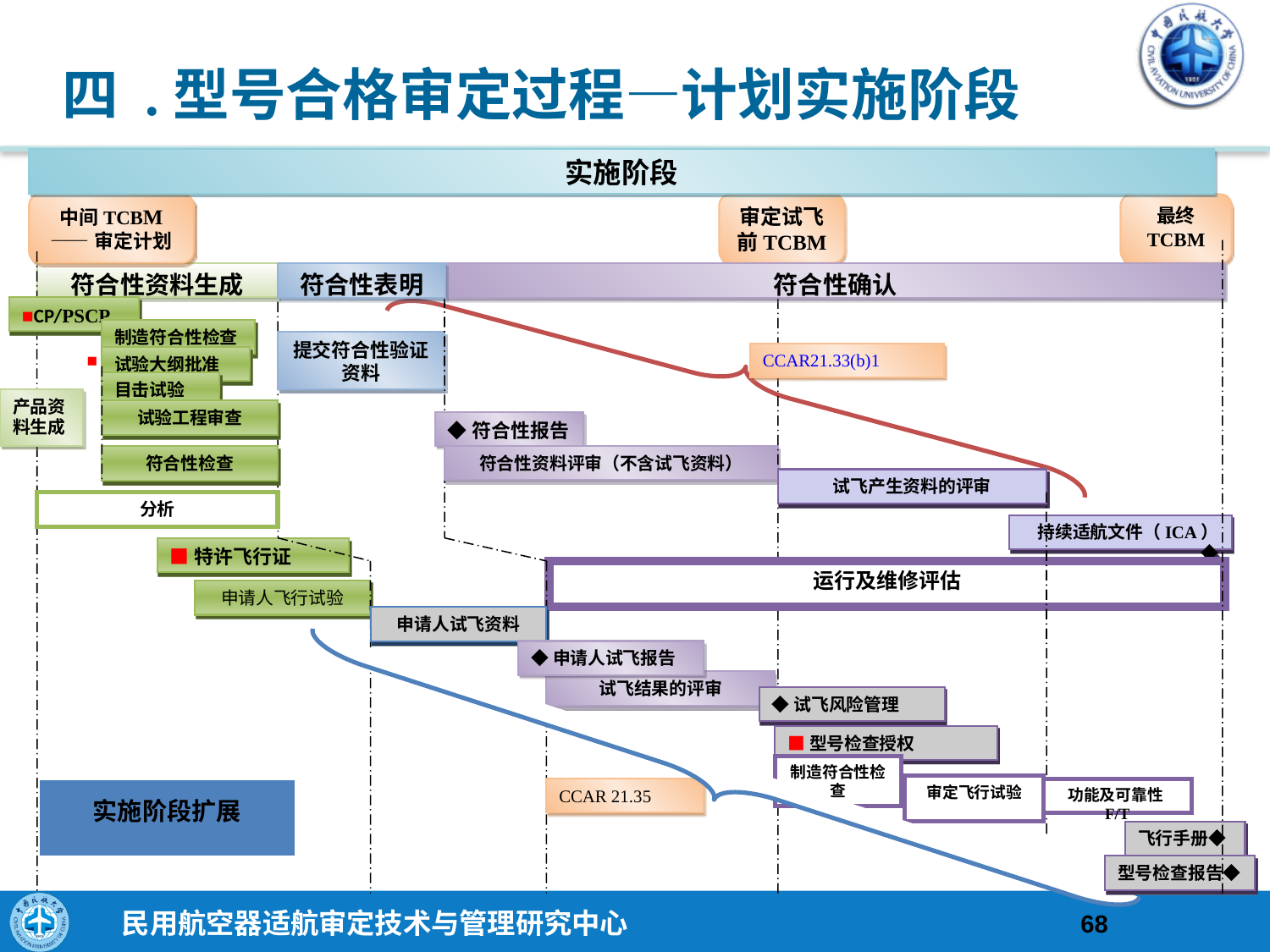

# 四 .型号合格审定过程—计划实施阶段

实施阶段
中间TCBM
——审定计划
最终
TCBM

审定试飞前TCBM

符合性资料生成

符合性表明
符合性确认
■CP/PSCP

制造符合性检查
提交符合性验证
资料
■
CCAR21.33(b)1
试验大纲批准

目击试验
产品资
料生成
试验工程审查

◆符合性报告

符合性资料评审（不含试飞资料）
符合性检查
试飞产生资料的评审
分析

持续适航文件（ICA）◆

■特许飞行证

运行及维修评估
申请人飞行试验
申请人试飞资料
◆申请人试飞报告
试飞结果的评审
◆试飞风险管理
■型号检查授权（TIA）
制造符合性检查
审定飞行试验
CCAR 21.35
功能及可靠性F/T
实施阶段扩展
飞行手册◆
型号检查报告◆